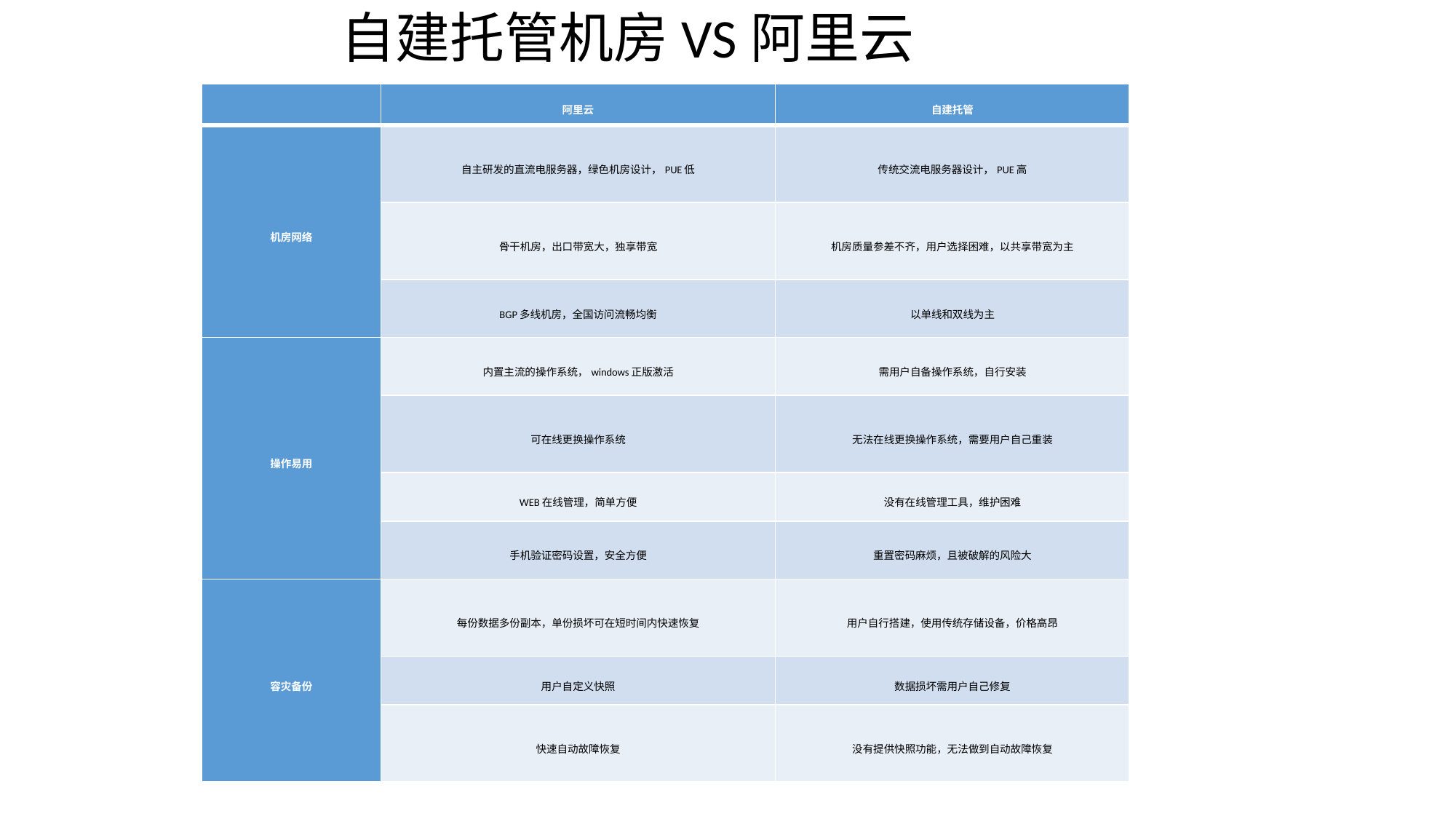

# 自建托管机房VS阿里云
|  | 阿里云 | 自建托管 |
| --- | --- | --- |
| 机房网络 | 自主研发的直流电服务器，绿色机房设计，PUE低 | 传统交流电服务器设计，PUE高 |
|  | 骨干机房，出口带宽大，独享带宽 | 机房质量参差不齐，用户选择困难，以共享带宽为主 |
|  | BGP多线机房，全国访问流畅均衡 | 以单线和双线为主 |
| 操作易用 | 内置主流的操作系统，windows正版激活 | 需用户自备操作系统，自行安装 |
|  | 可在线更换操作系统 | 无法在线更换操作系统，需要用户自己重装 |
|  | WEB在线管理，简单方便 | 没有在线管理工具，维护困难 |
|  | 手机验证密码设置，安全方便 | 重置密码麻烦，且被破解的风险大 |
| 容灾备份 | 每份数据多份副本，单份损坏可在短时间内快速恢复 | 用户自行搭建，使用传统存储设备，价格高昂 |
|  | 用户自定义快照 | 数据损坏需用户自己修复 |
|  | 快速自动故障恢复 | 没有提供快照功能，无法做到自动故障恢复 |